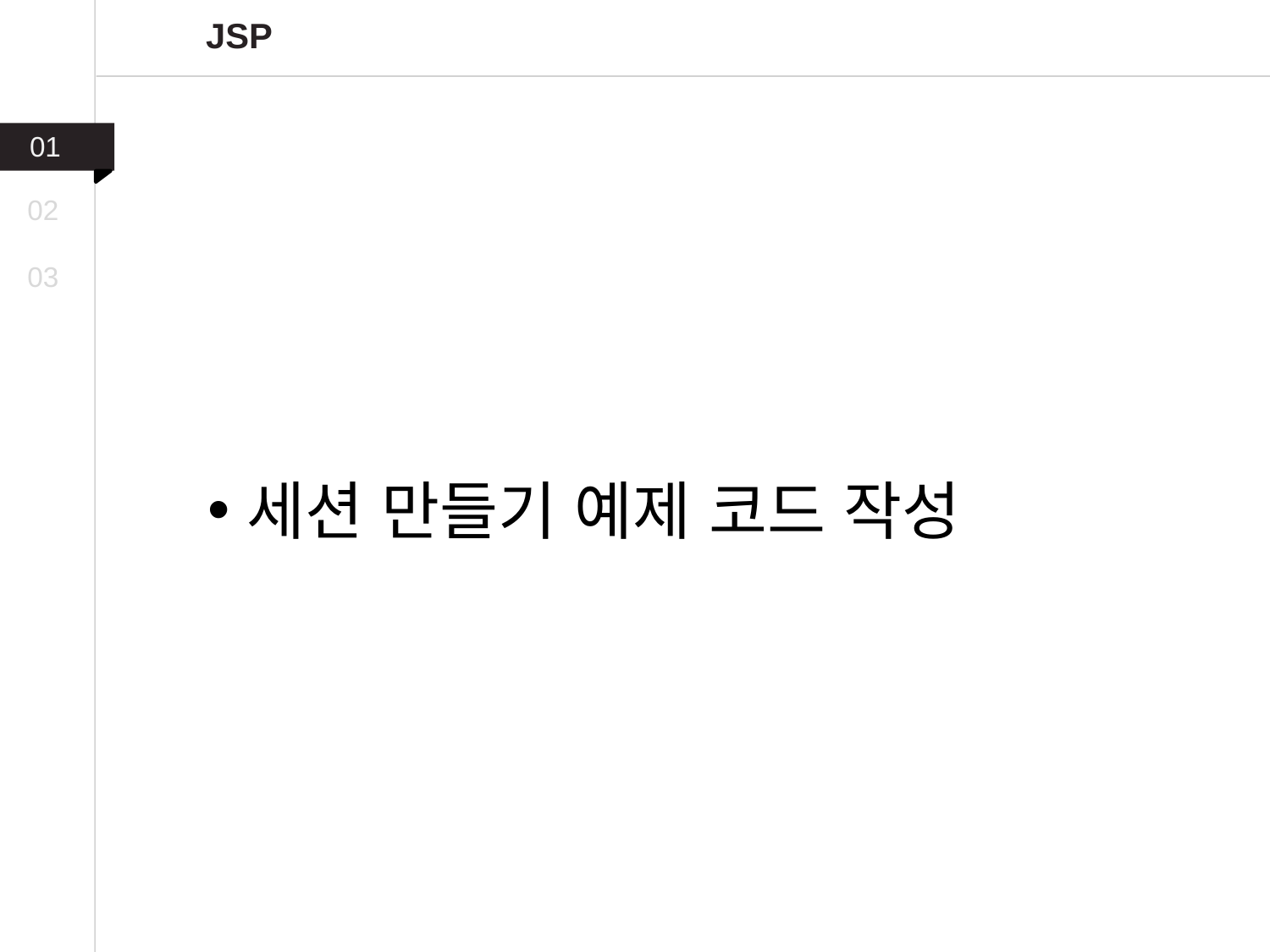

JSP
01

02
03
세션 만들기 예제 코드 작성